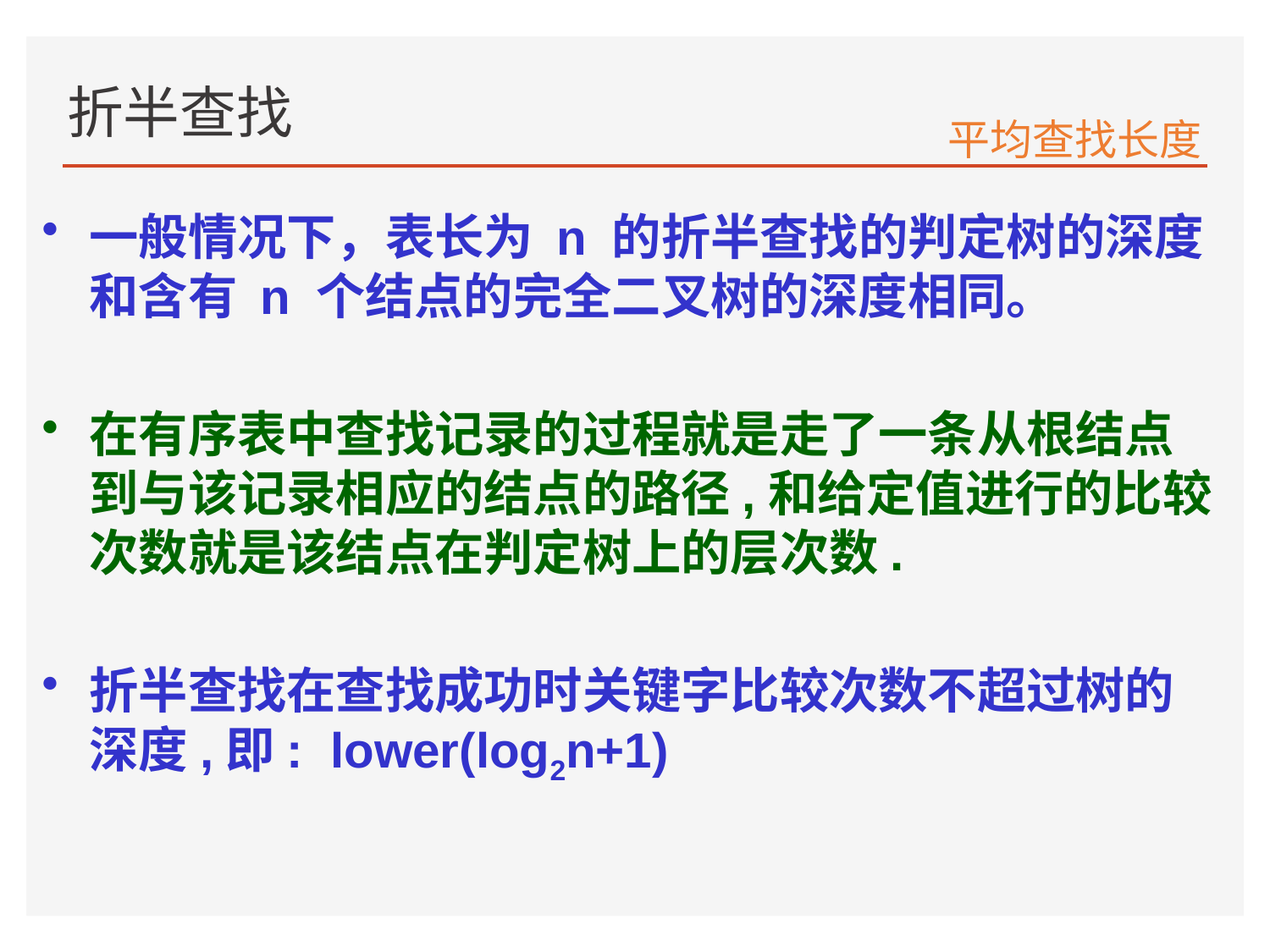

# 折半查找
平均查找长度
一般情况下，表长为 n 的折半查找的判定树的深度和含有 n 个结点的完全二叉树的深度相同。

在有序表中查找记录的过程就是走了一条从根结点到与该记录相应的结点的路径,和给定值进行的比较次数就是该结点在判定树上的层次数.

折半查找在查找成功时关键字比较次数不超过树的深度,即:  lower(log2n+1)